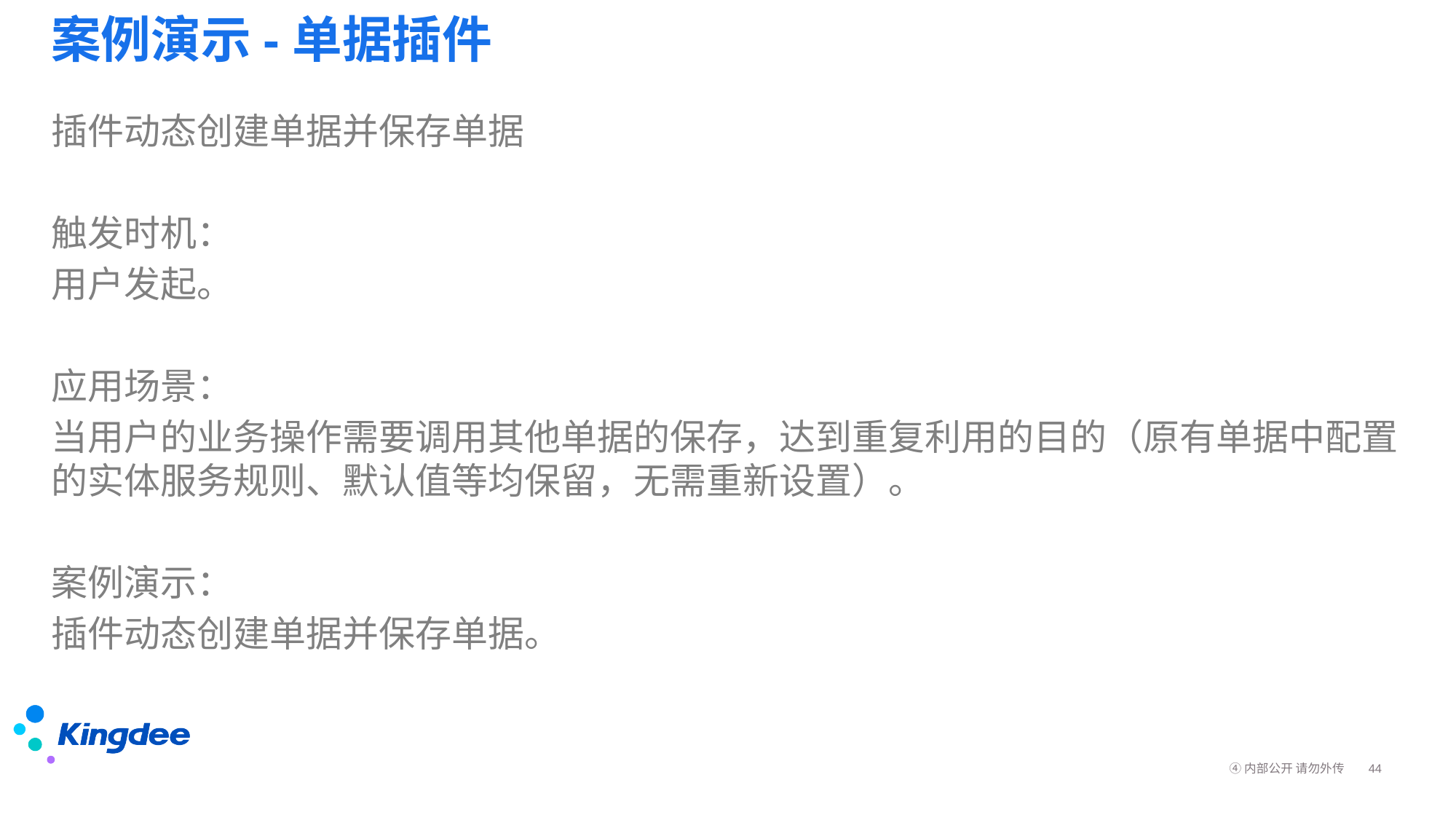

# 案例演示-单据插件
插件动态创建单据并保存单据

触发时机：
用户发起。

应用场景：
当用户的业务操作需要调用其他单据的保存，达到重复利用的目的（原有单据中配置的实体服务规则、默认值等均保留，无需重新设置）。

案例演示：
插件动态创建单据并保存单据。